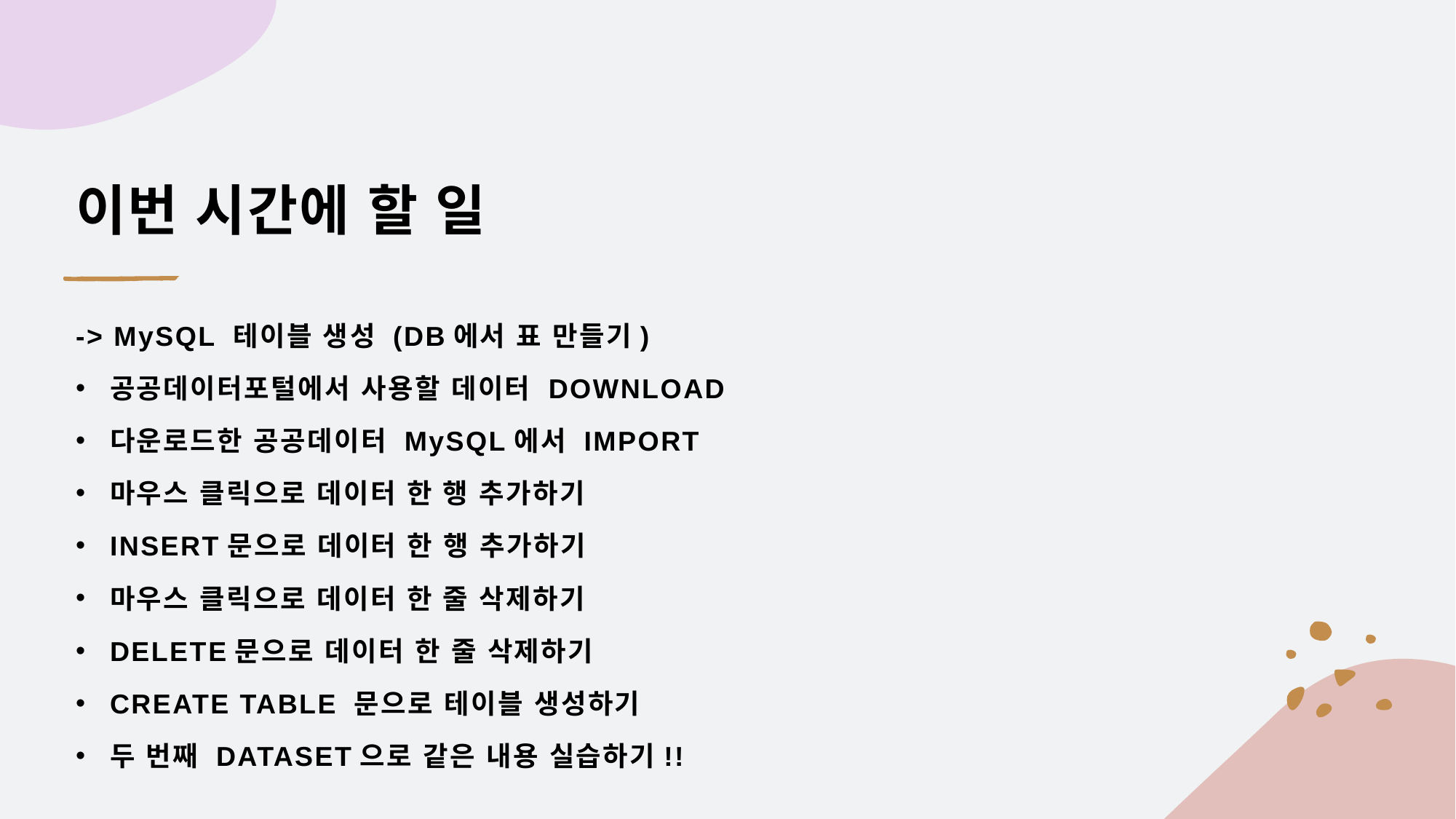

# 이번 시간에 할 일
-> MySQL 테이블 생성 (DB에서 표 만들기)
공공데이터포털에서 사용할 데이터 DOWNLOAD
다운로드한 공공데이터 MySQL에서 IMPORT
마우스 클릭으로 데이터 한 행 추가하기
INSERT문으로 데이터 한 행 추가하기
마우스 클릭으로 데이터 한 줄 삭제하기
DELETE문으로 데이터 한 줄 삭제하기
CREATE TABLE 문으로 테이블 생성하기
두 번째 DATASET으로 같은 내용 실습하기!!